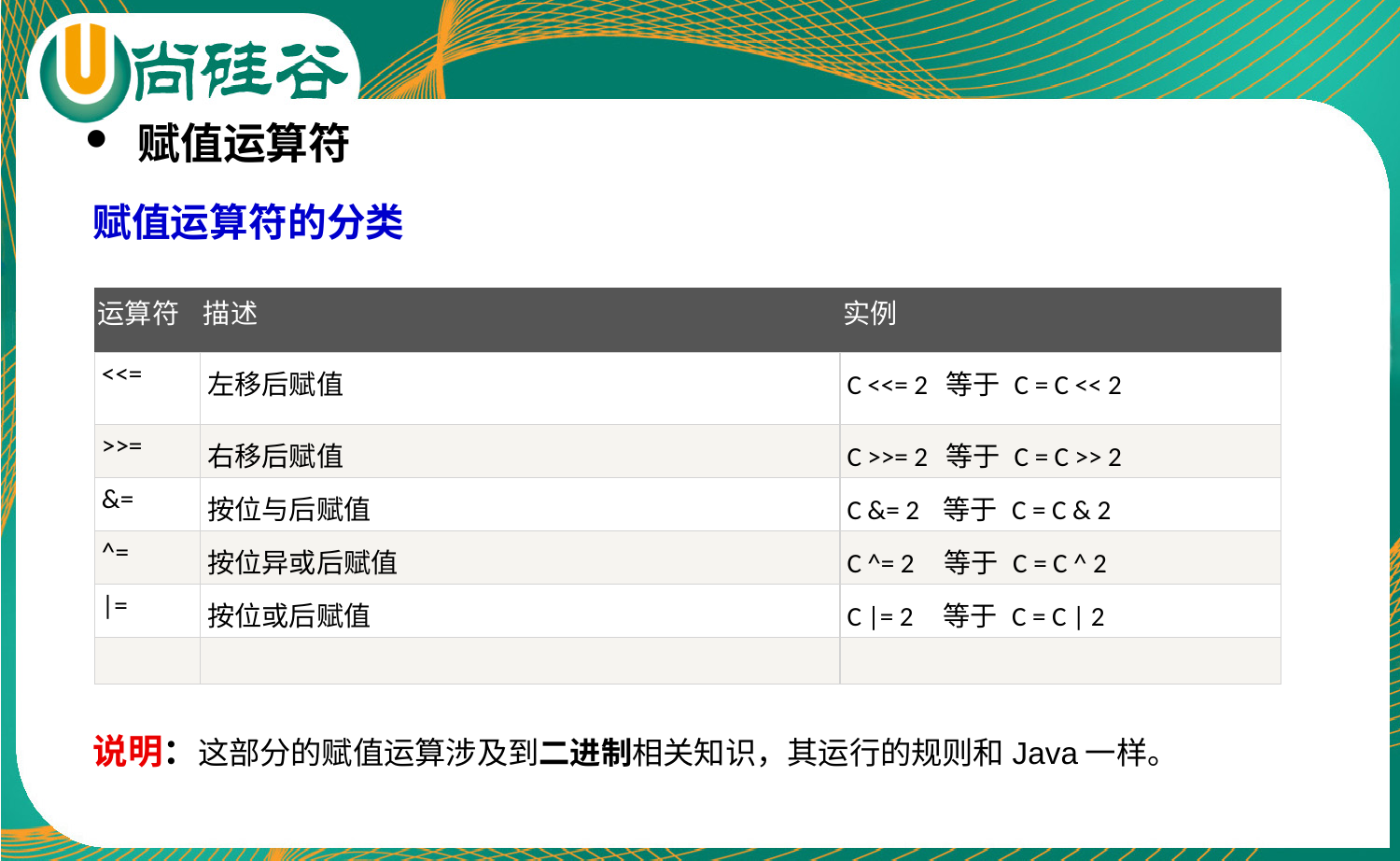

赋值运算符
赋值运算符的分类

说明：这部分的赋值运算涉及到二进制相关知识，其运行的规则和Java一样。

| 运算符 | 描述 | 实例 |
| --- | --- | --- |
| <<= | 左移后赋值 | C <<= 2 等于 C = C << 2 |
| >>= | 右移后赋值 | C >>= 2 等于 C = C >> 2 |
| &= | 按位与后赋值 | C &= 2 等于 C = C & 2 |
| ^= | 按位异或后赋值 | C ^= 2 等于 C = C ^ 2 |
| |= | 按位或后赋值 | C |= 2 等于 C = C | 2 |
|  |  |  |